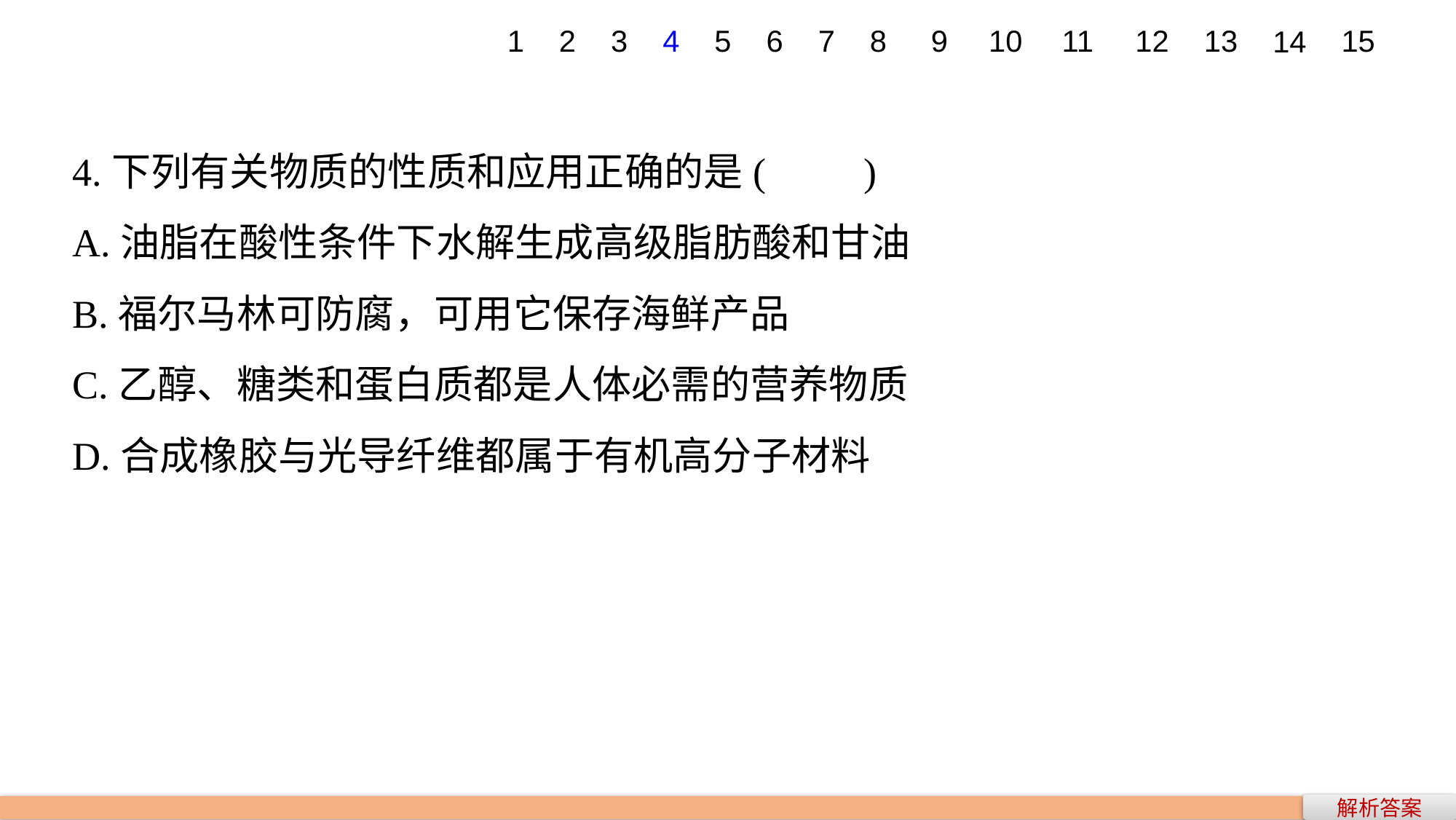

1
2
3
4
5
6
7
8
9
10
12
13
15
11
14
4.下列有关物质的性质和应用正确的是(　　)
A.油脂在酸性条件下水解生成高级脂肪酸和甘油
B.福尔马林可防腐，可用它保存海鲜产品
C.乙醇、糖类和蛋白质都是人体必需的营养物质
D.合成橡胶与光导纤维都属于有机高分子材料
解析答案